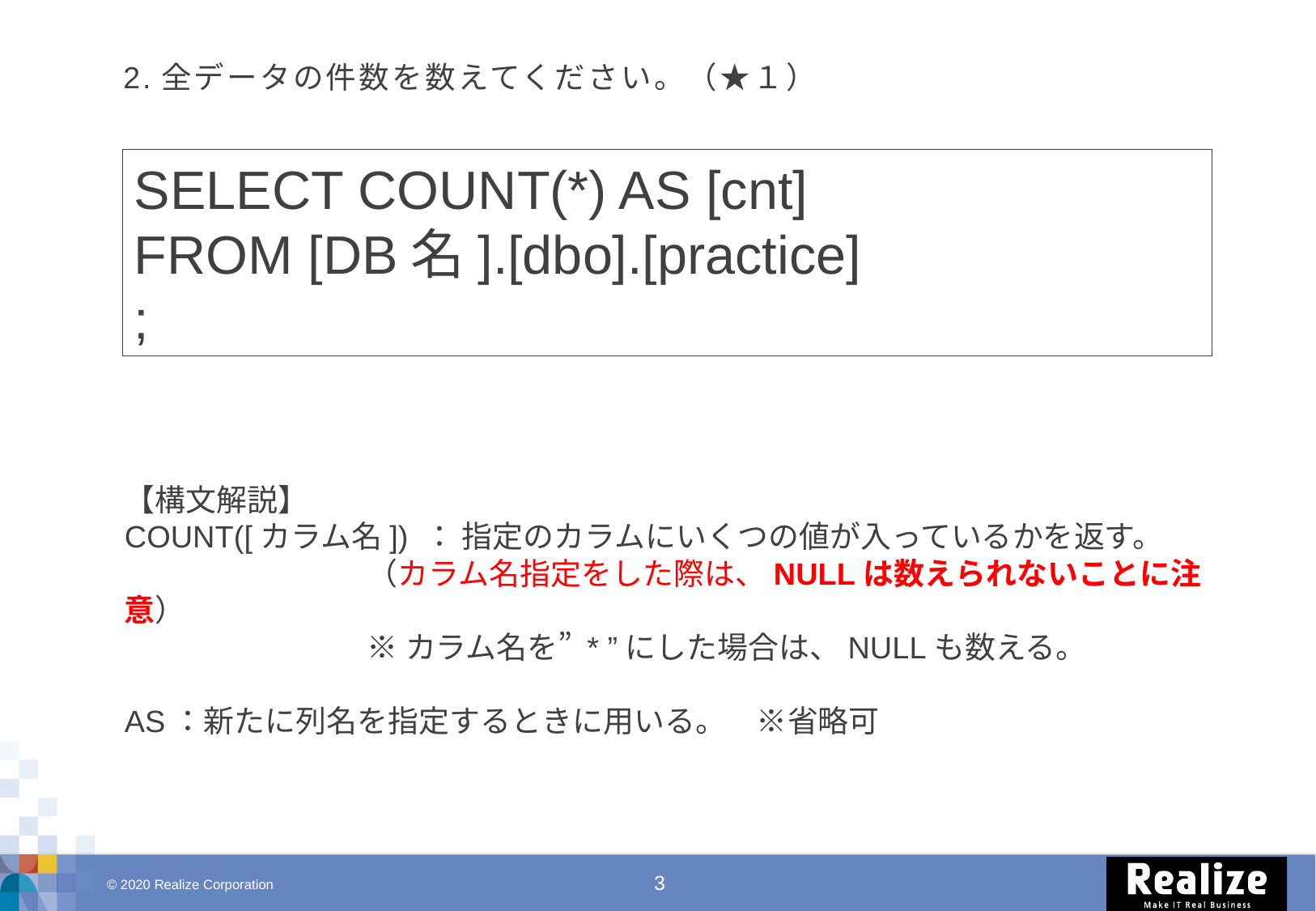

# 2.全データの件数を数えてください。（★１）
SELECT COUNT(*) AS [cnt]
FROM [DB名].[dbo].[practice]
;
【構文解説】
COUNT([カラム名]) ： 指定のカラムにいくつの値が入っているかを返す。
		（カラム名指定をした際は、NULLは数えられないことに注意）
		※カラム名を” * ”にした場合は、NULLも数える。

AS：新たに列名を指定するときに用いる。　※省略可